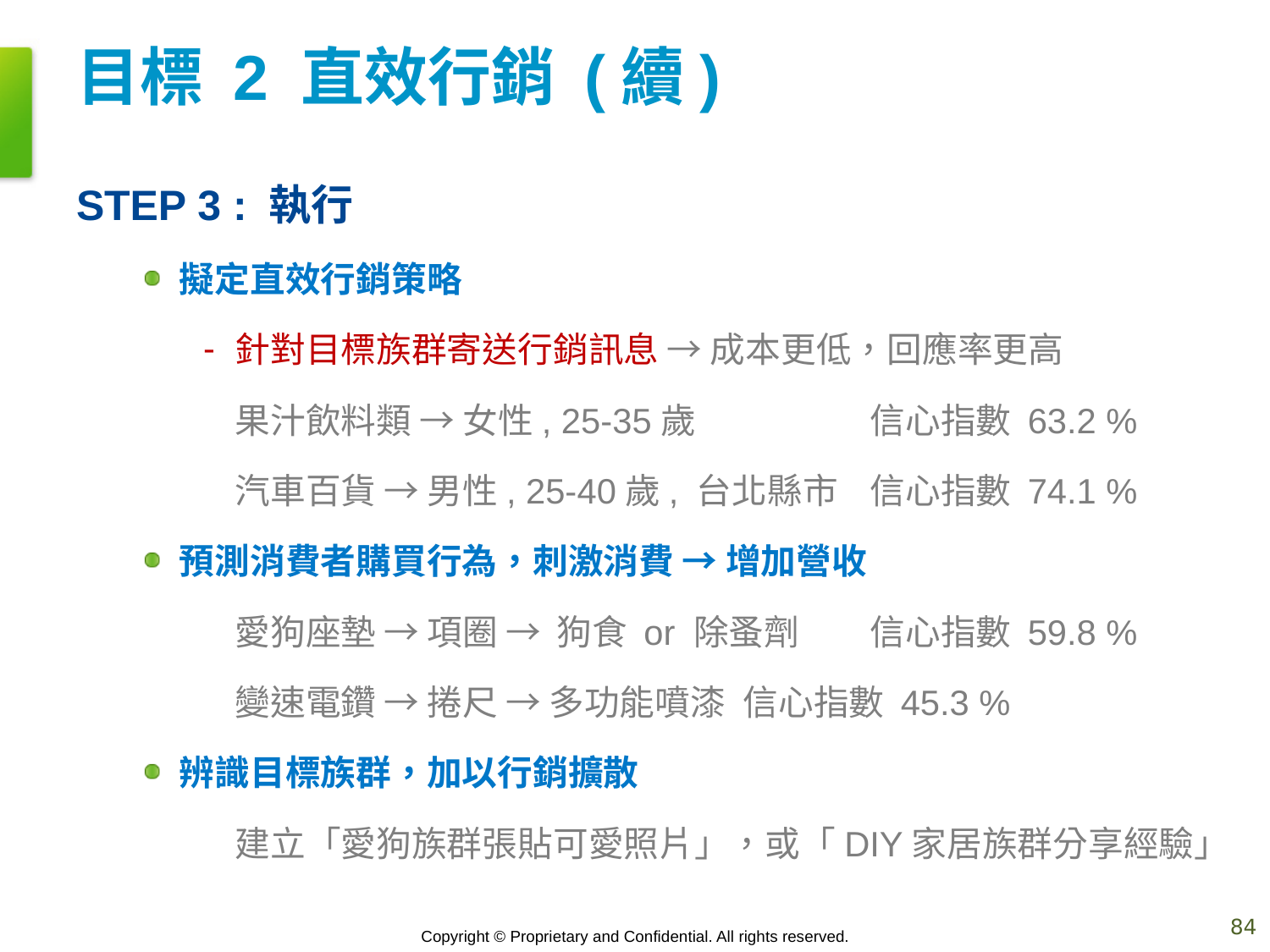

# 目標 2 直效行銷 (續)
STEP 3 : 執行
擬定直效行銷策略
針對目標族群寄送行銷訊息 → 成本更低，回應率更高
	果汁飲料類 → 女性, 25-35歲		信心指數 63.2 %
	汽車百貨 → 男性, 25-40歲, 台北縣市	信心指數 74.1 %
預測消費者購買行為，刺激消費 → 增加營收
	愛狗座墊 → 項圈 →  狗食 or 除蚤劑	信心指數 59.8 %
	變速電鑽 → 捲尺 → 多功能噴漆	信心指數 45.3 %
辨識目標族群，加以行銷擴散
	建立「愛狗族群張貼可愛照片」，或「DIY家居族群分享經驗」

84